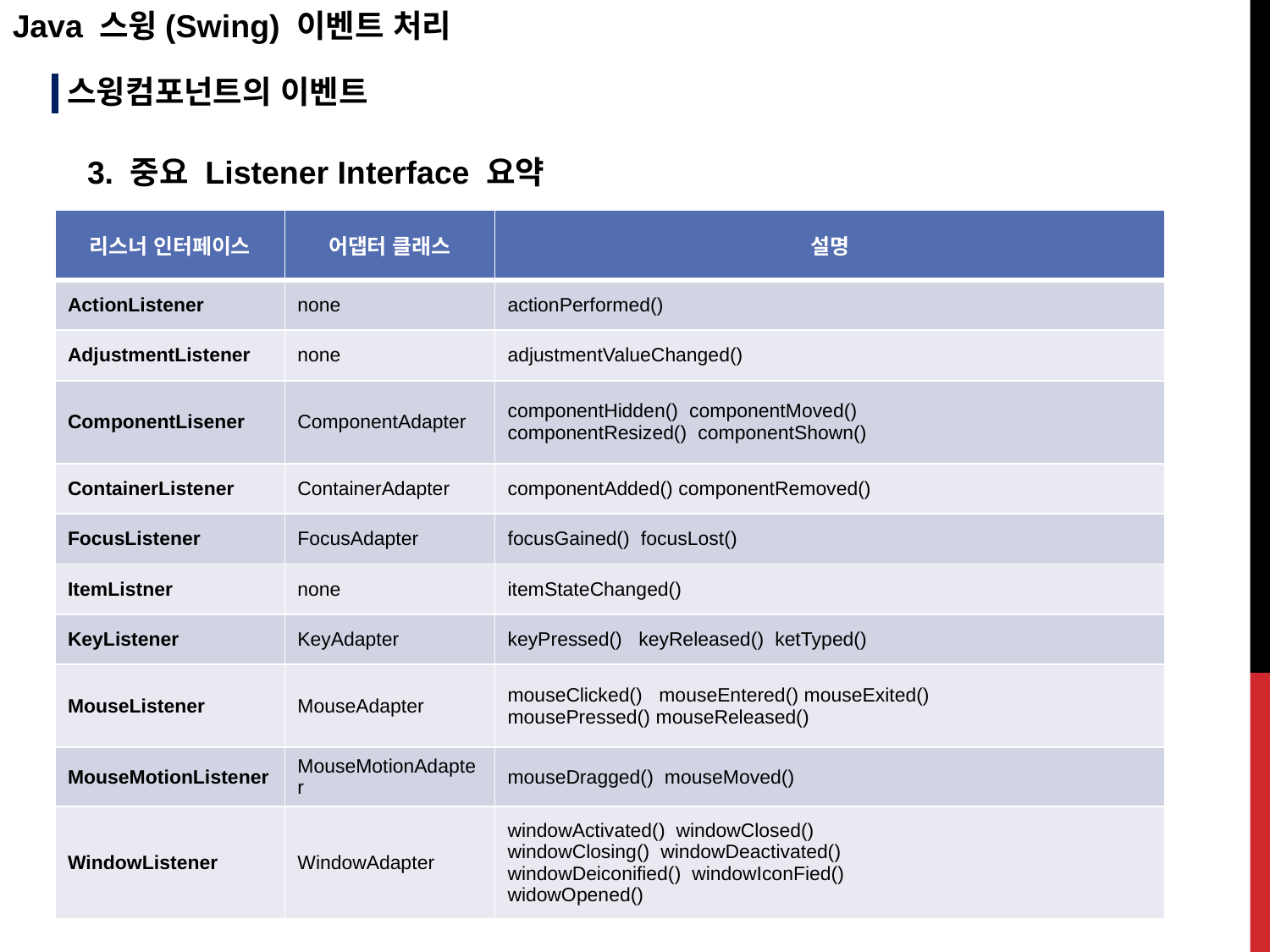

Java 스윙(Swing) 이벤트 처리
스윙컴포넌트의 이벤트
3. 중요 Listener Interface 요약
| 리스너 인터페이스 | 어댑터 클래스 | 설명 |
| --- | --- | --- |
| ActionListener | none | actionPerformed() |
| AdjustmentListener | none | adjustmentValueChanged() |
| ComponentLisener | ComponentAdapter | componentHidden() componentMoved() componentResized() componentShown() |
| ContainerListener | ContainerAdapter | componentAdded() componentRemoved() |
| FocusListener | FocusAdapter | focusGained() focusLost() |
| ItemListner | none | itemStateChanged() |
| KeyListener | KeyAdapter | keyPressed() keyReleased() ketTyped() |
| MouseListener | MouseAdapter | mouseClicked() mouseEntered() mouseExited() mousePressed() mouseReleased() |
| MouseMotionListener | MouseMotionAdapter | mouseDragged() mouseMoved() |
| WindowListener | WindowAdapter | windowActivated() windowClosed() windowClosing() windowDeactivated() windowDeiconified() windowIconFied() widowOpened() |